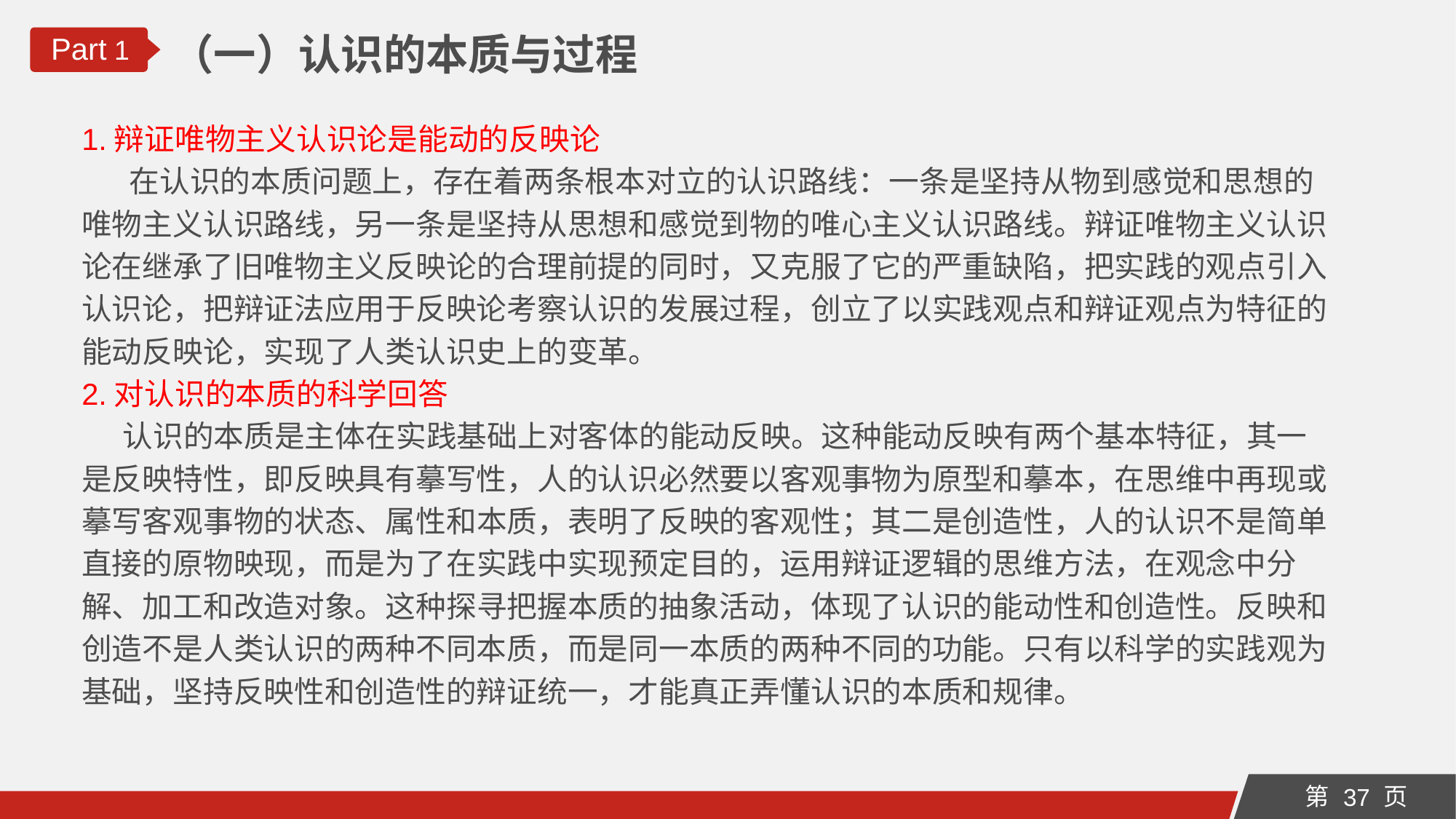

（一）认识的本质与过程
Part 1

1.辩证唯物主义认识论是能动的反映论
      在认识的本质问题上，存在着两条根本对立的认识路线：一条是坚持从物到感觉和思想的唯物主义认识路线，另一条是坚持从思想和感觉到物的唯心主义认识路线。辩证唯物主义认识论在继承了旧唯物主义反映论的合理前提的同时，又克服了它的严重缺陷，把实践的观点引入认识论，把辩证法应用于反映论考察认识的发展过程，创立了以实践观点和辩证观点为特征的能动反映论，实现了人类认识史上的变革。
2.对认识的本质的科学回答
     认识的本质是主体在实践基础上对客体的能动反映。这种能动反映有两个基本特征，其一是反映特性，即反映具有摹写性，人的认识必然要以客观事物为原型和摹本，在思维中再现或摹写客观事物的状态、属性和本质，表明了反映的客观性；其二是创造性，人的认识不是简单直接的原物映现，而是为了在实践中实现预定目的，运用辩证逻辑的思维方法，在观念中分解、加工和改造对象。这种探寻把握本质的抽象活动，体现了认识的能动性和创造性。反映和创造不是人类认识的两种不同本质，而是同一本质的两种不同的功能。只有以科学的实践观为基础，坚持反映性和创造性的辩证统一，才能真正弄懂认识的本质和规律。